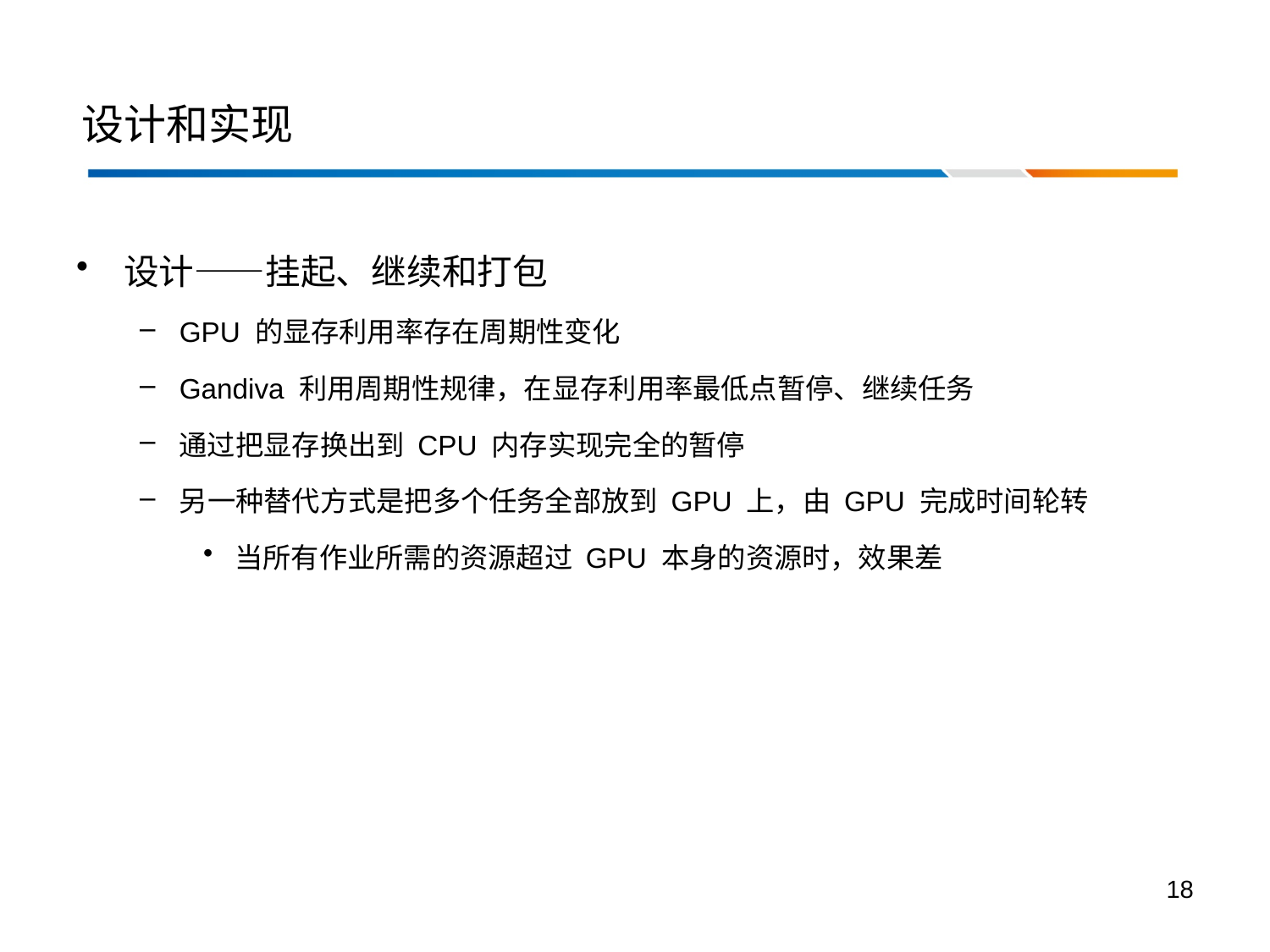

# 设计和实现
设计——挂起、继续和打包
GPU 的显存利用率存在周期性变化
Gandiva 利用周期性规律，在显存利用率最低点暂停、继续任务
通过把显存换出到 CPU 内存实现完全的暂停
另一种替代方式是把多个任务全部放到 GPU 上，由 GPU 完成时间轮转
当所有作业所需的资源超过 GPU 本身的资源时，效果差

18